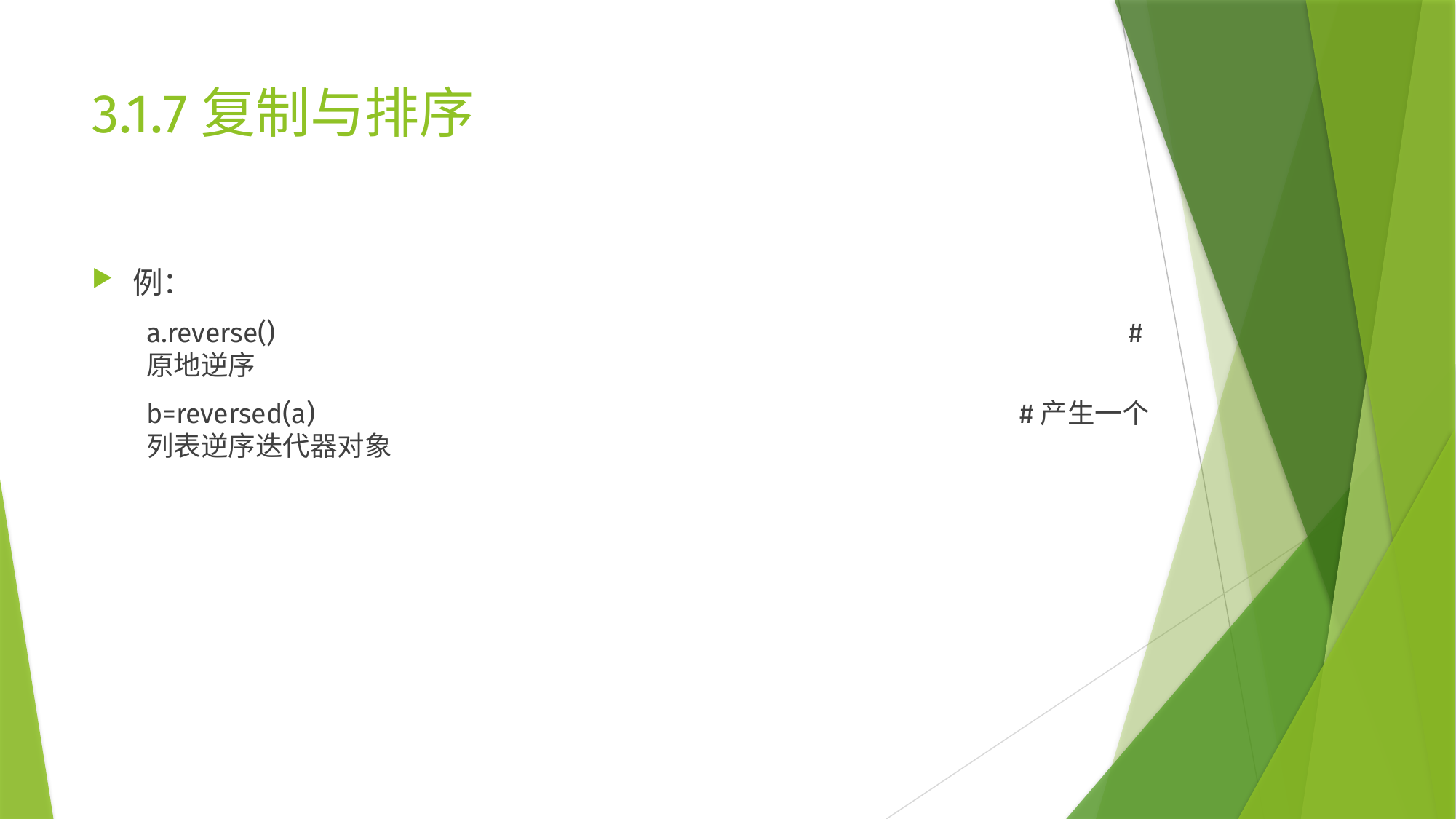

# 3.1.7	复制与排序
例：
a.reverse()								#原地逆序
b=reversed(a) 							#产生一个列表逆序迭代器对象